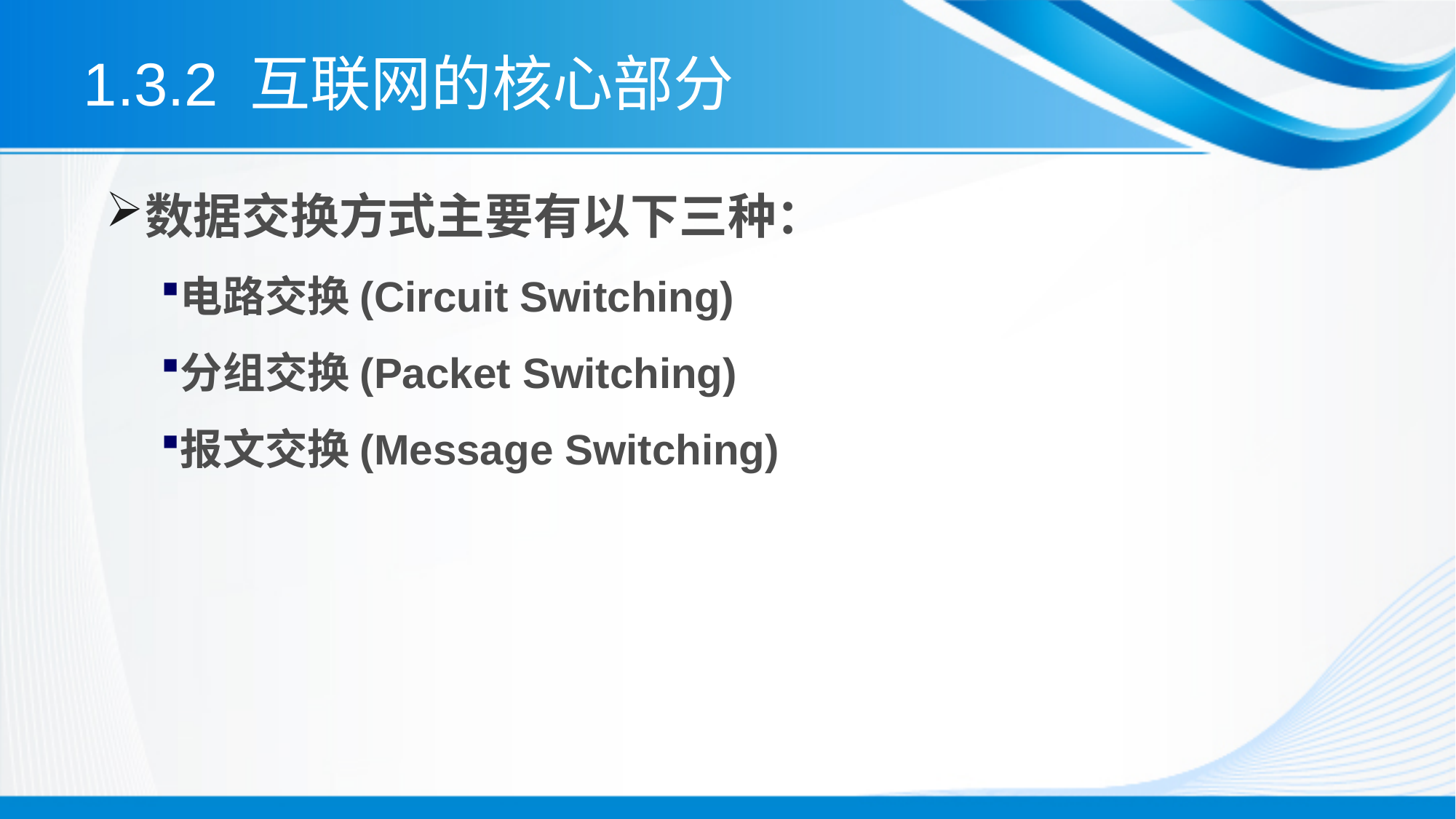

1.3.2 互联网的核心部分
数据交换方式主要有以下三种：
电路交换(Circuit Switching)
分组交换(Packet Switching)
报文交换(Message Switching)